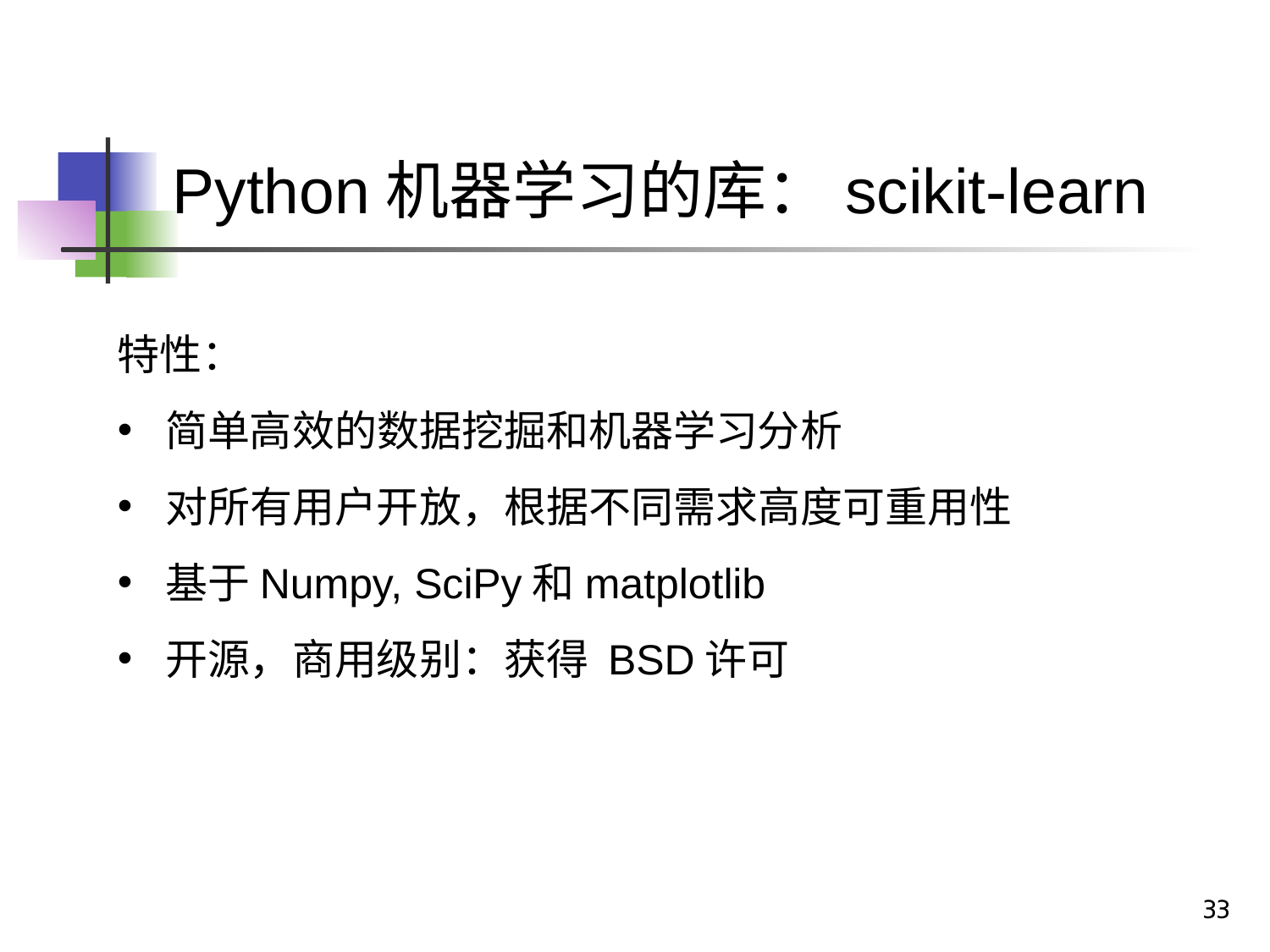

# Python机器学习的库：scikit-learn
特性：
简单高效的数据挖掘和机器学习分析
对所有用户开放，根据不同需求高度可重用性
基于Numpy, SciPy和matplotlib
开源，商用级别：获得 BSD许可

33